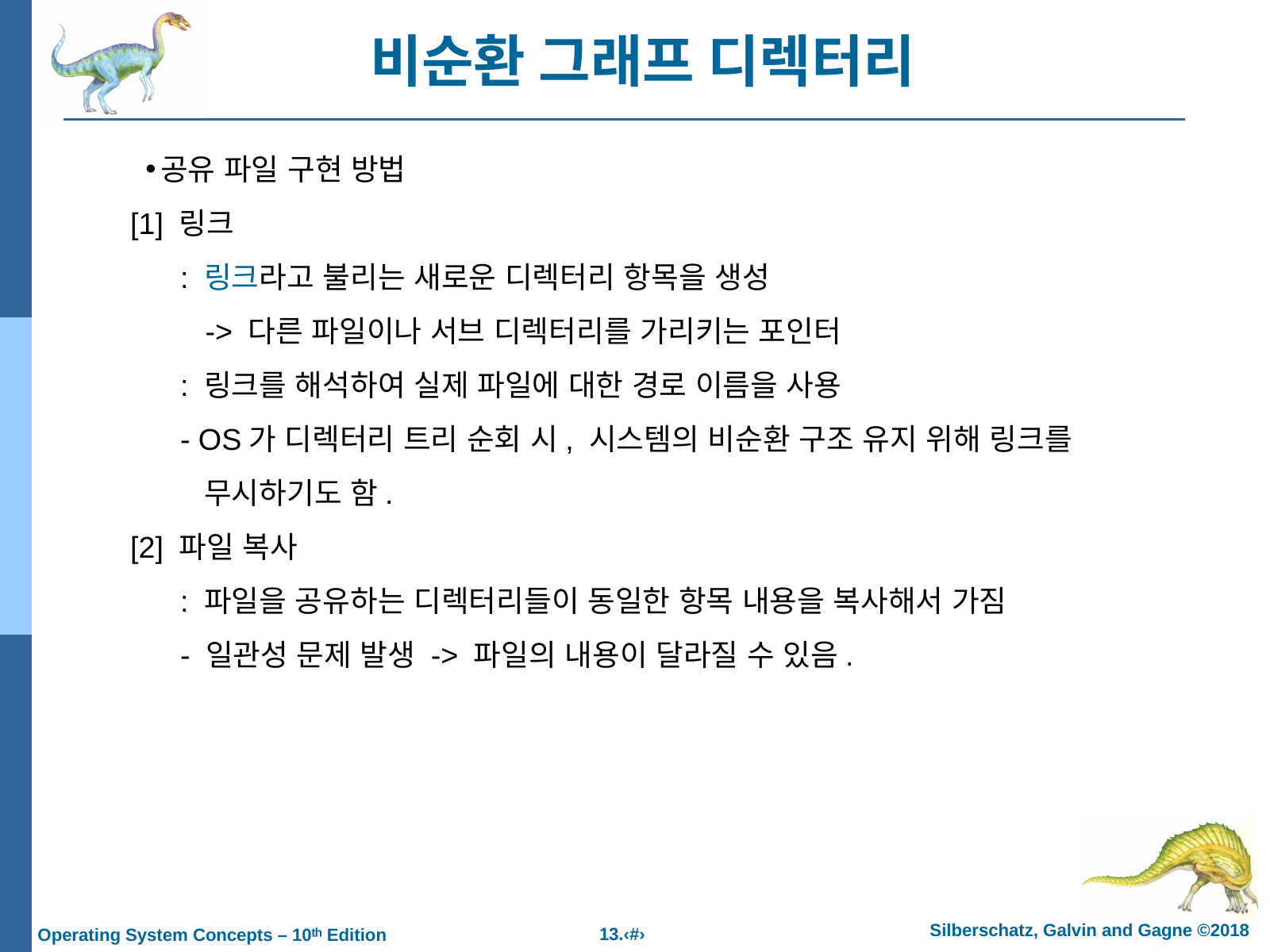

비순환 그래프 디렉터리

공유 파일 구현 방법
[1] 링크
      : 링크라고 불리는 새로운 디렉터리 항목을 생성
         -> 다른 파일이나 서브 디렉터리를 가리키는 포인터
      : 링크를 해석하여 실제 파일에 대한 경로 이름을 사용
      - OS가 디렉터리 트리 순회 시, 시스템의 비순환 구조 유지 위해 링크를
        무시하기도 함.
[2] 파일 복사
      : 파일을 공유하는 디렉터리들이 동일한 항목 내용을 복사해서 가짐
      - 일관성 문제 발생 -> 파일의 내용이 달라질 수 있음.

Silberschatz, Galvin and Gagne ©2018
13.‹#›
Operating System Concepts – 10ᵗʰ Edition